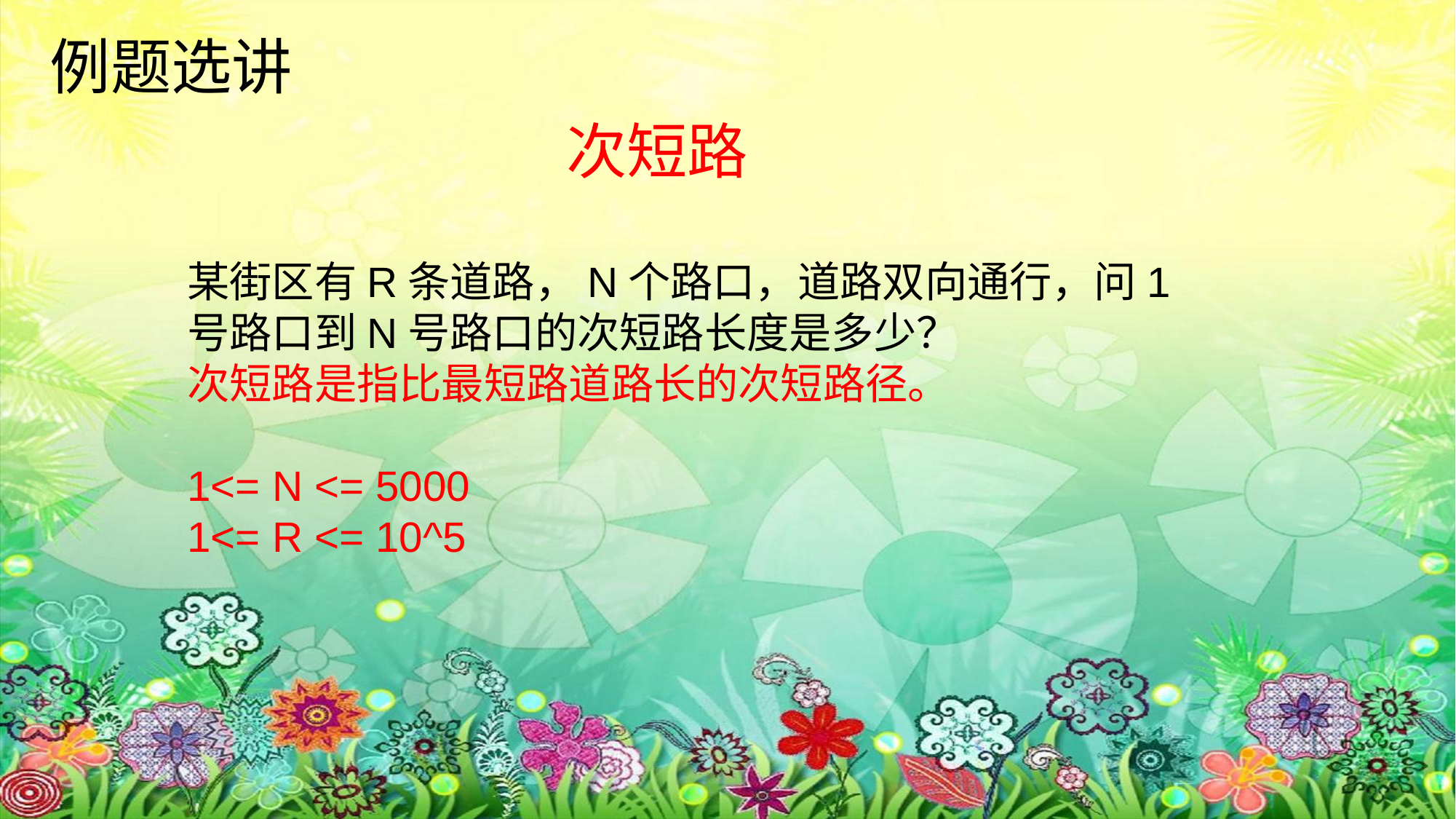

例题选讲
次短路
某街区有R条道路，N个路口，道路双向通行，问1号路口到N号路口的次短路长度是多少？
次短路是指比最短路道路长的次短路径。

1<= N <= 5000
1<= R <= 10^5